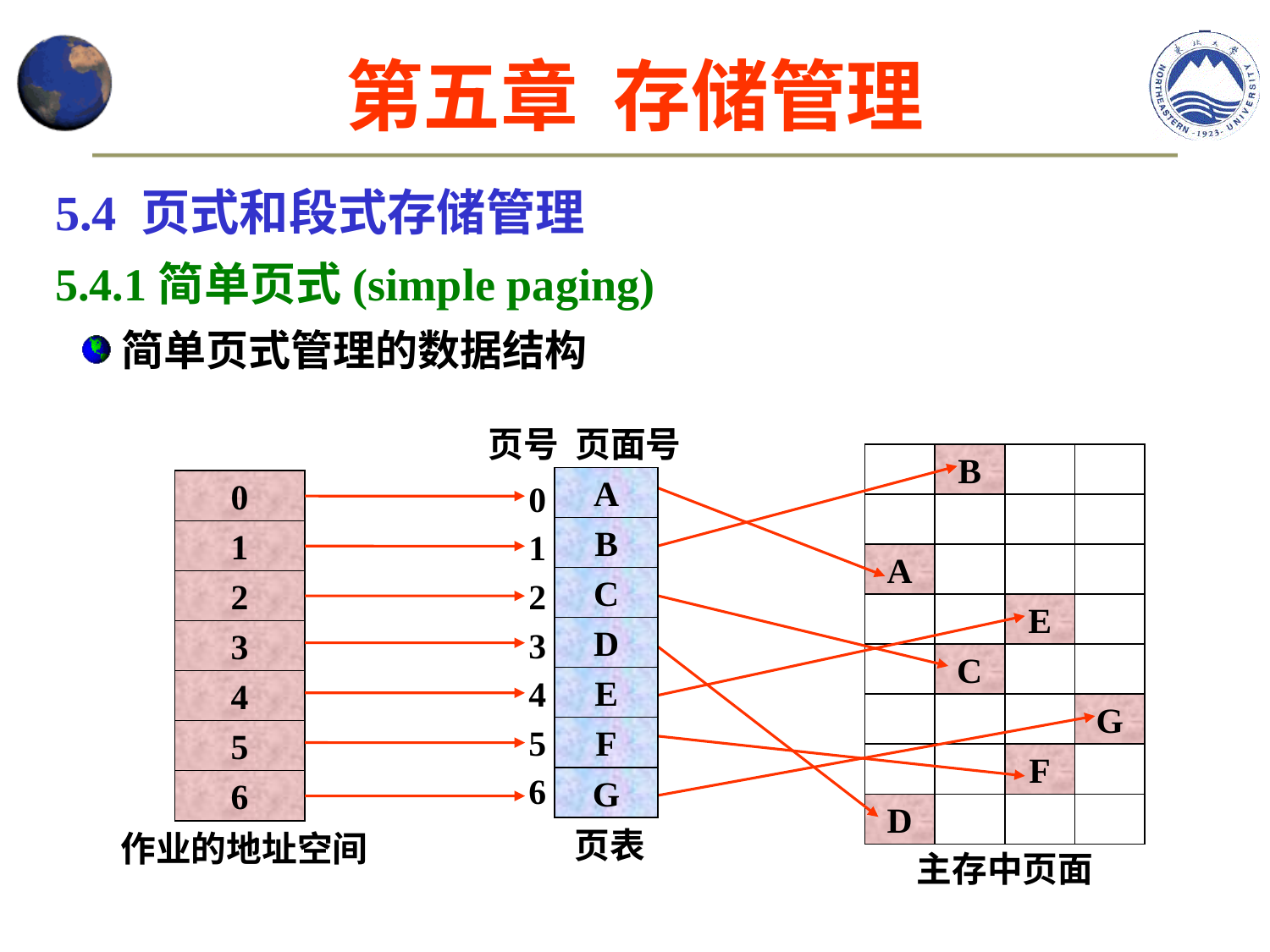

第五章  存储管理
5.4 页式和段式存储管理
5.4.1简单页式(simple paging)
简单页式管理的数据结构
页号  页面号
0
1
2
3
4
5
6
A
B
C
D
E
F
G
页表

B

A

E

C

G

F

D

主存中页面

0
1
2
3
4
5
6
作业的地址空间